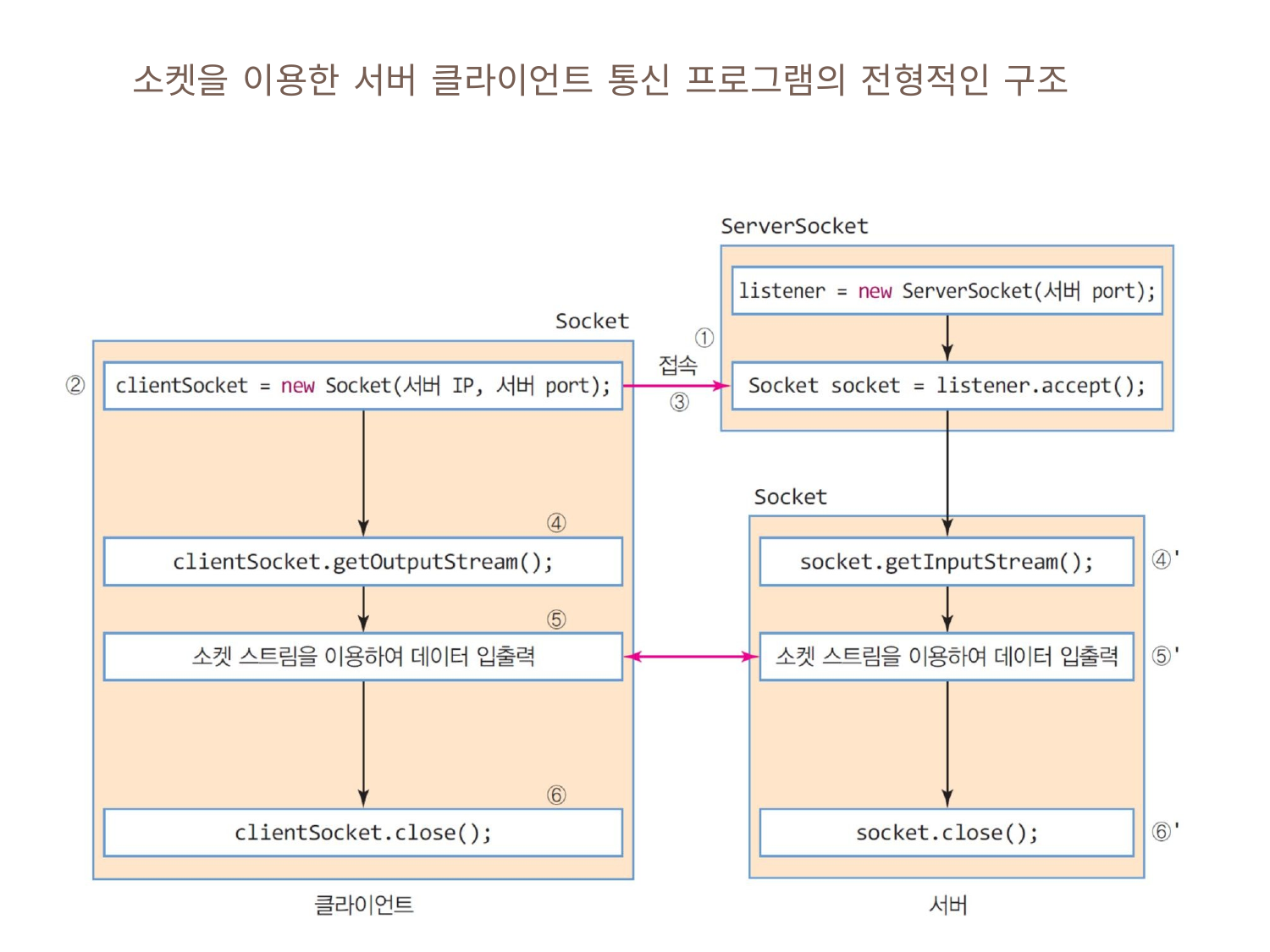

# 소켓을 이용한 서버 클라이언트 통신 프로그램의 전형적인 구조
10